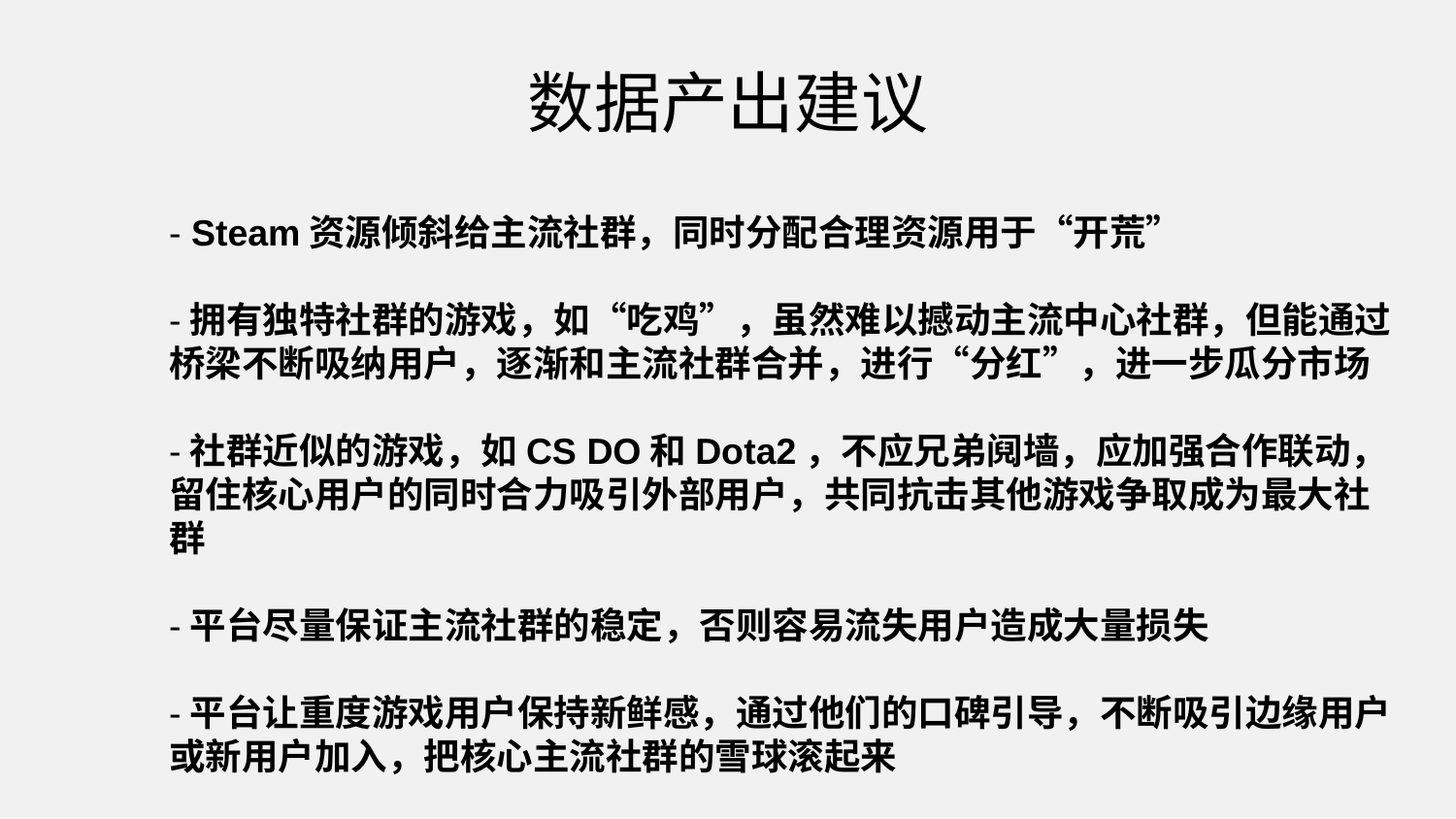

# 数据产出建议
- Steam资源倾斜给主流社群，同时分配合理资源用于“开荒”

-拥有独特社群的游戏，如“吃鸡”，虽然难以撼动主流中心社群，但能通过桥梁不断吸纳用户，逐渐和主流社群合并，进行“分红”，进一步瓜分市场

-社群近似的游戏，如CS DO和Dota2，不应兄弟阋墙，应加强合作联动，留住核心用户的同时合力吸引外部用户，共同抗击其他游戏争取成为最大社群

-平台尽量保证主流社群的稳定，否则容易流失用户造成大量损失

-平台让重度游戏用户保持新鲜感，通过他们的口碑引导，不断吸引边缘用户或新用户加入，把核心主流社群的雪球滚起来